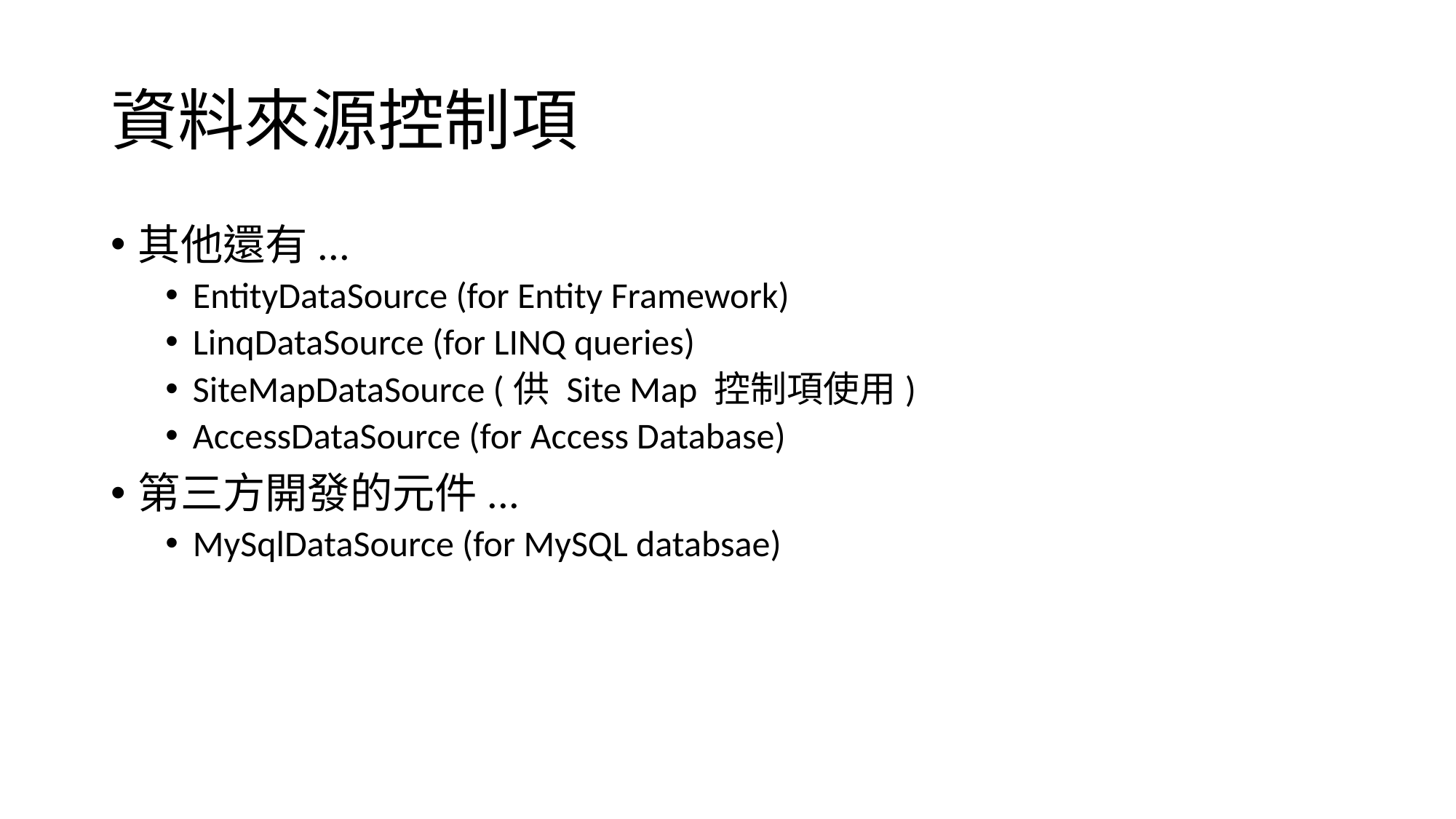

# 資料來源控制項
其他還有...
EntityDataSource (for Entity Framework)
LinqDataSource (for LINQ queries)
SiteMapDataSource (供 Site Map 控制項使用)
AccessDataSource (for Access Database)
第三方開發的元件...
MySqlDataSource (for MySQL databsae)